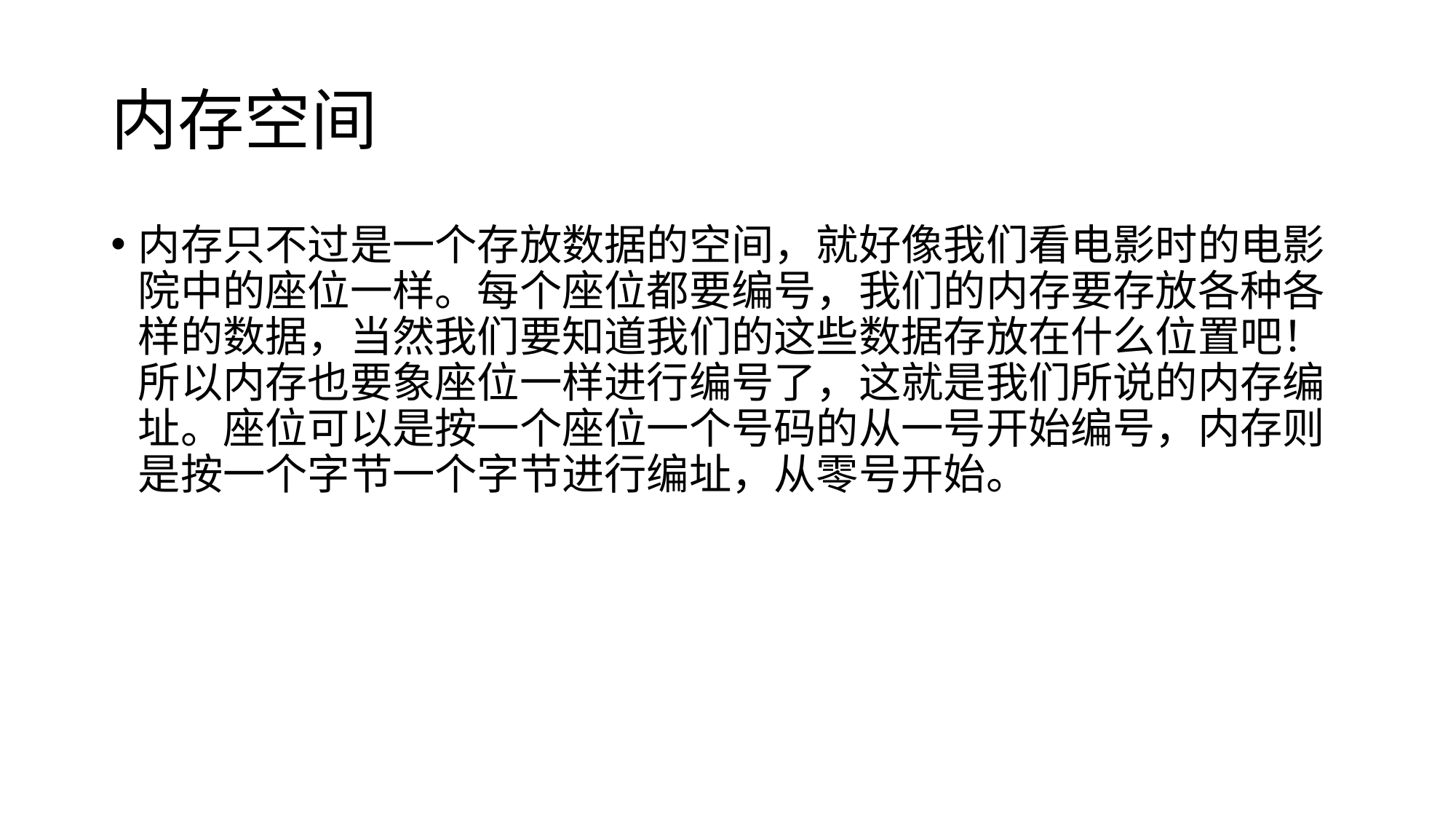

# 内存空间
内存只不过是一个存放数据的空间，就好像我们看电影时的电影院中的座位一样。每个座位都要编号，我们的内存要存放各种各样的数据，当然我们要知道我们的这些数据存放在什么位置吧！所以内存也要象座位一样进行编号了，这就是我们所说的内存编址。座位可以是按一个座位一个号码的从一号开始编号，内存则是按一个字节一个字节进行编址，从零号开始。